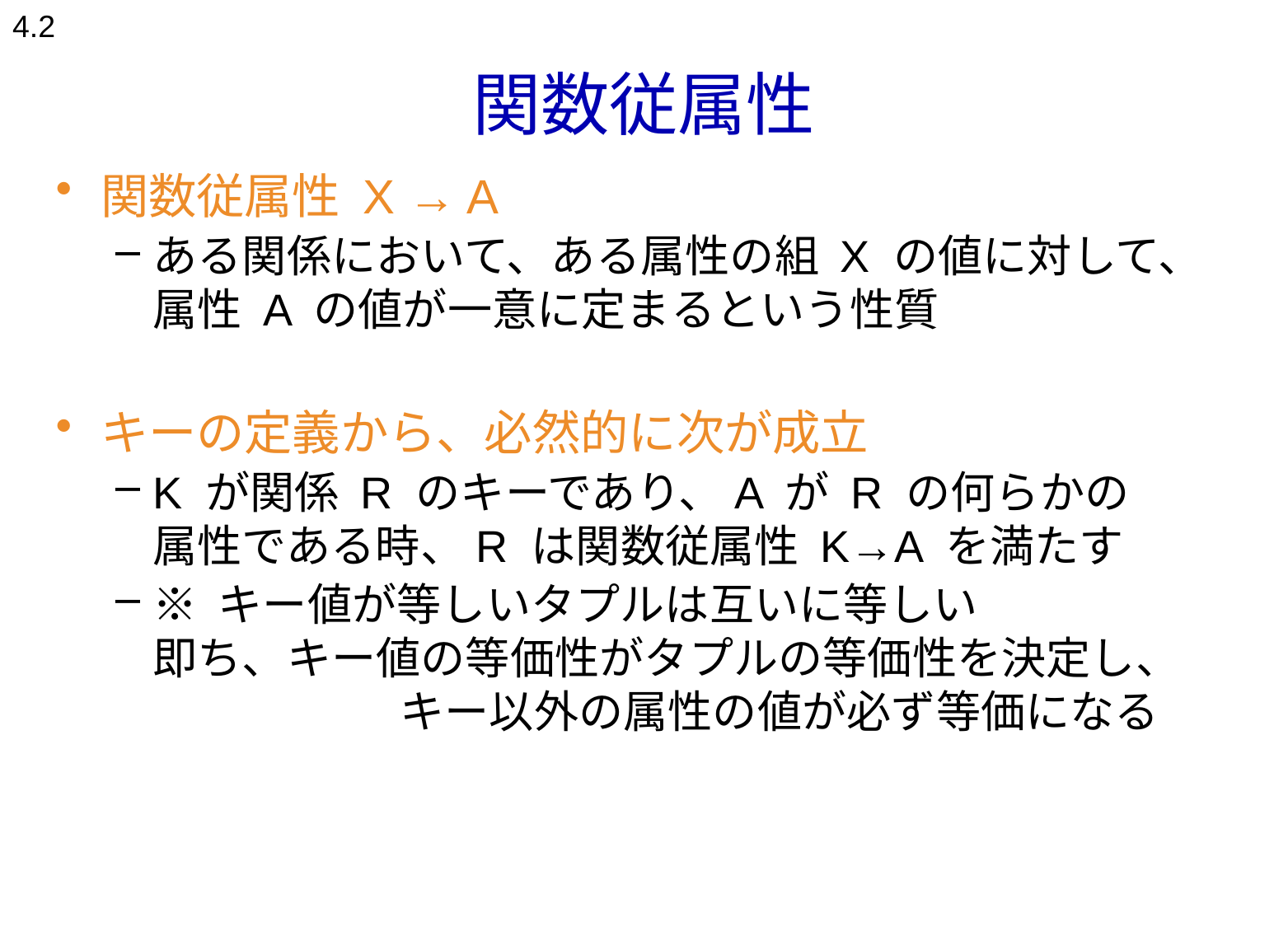

4.2
# 関数従属性
関数従属性 X → A
ある関係において、ある属性の組 X の値に対して、
属性 A の値が一意に定まるという性質

キーの定義から、必然的に次が成立
K が関係 R のキーであり、A が R の何らかの
属性である時、R は関数従属性 K→A を満たす
※ キー値が等しいタプルは互いに等しい
即ち、キー値の等価性がタプルの等価性を決定し、
		キー以外の属性の値が必ず等価になる